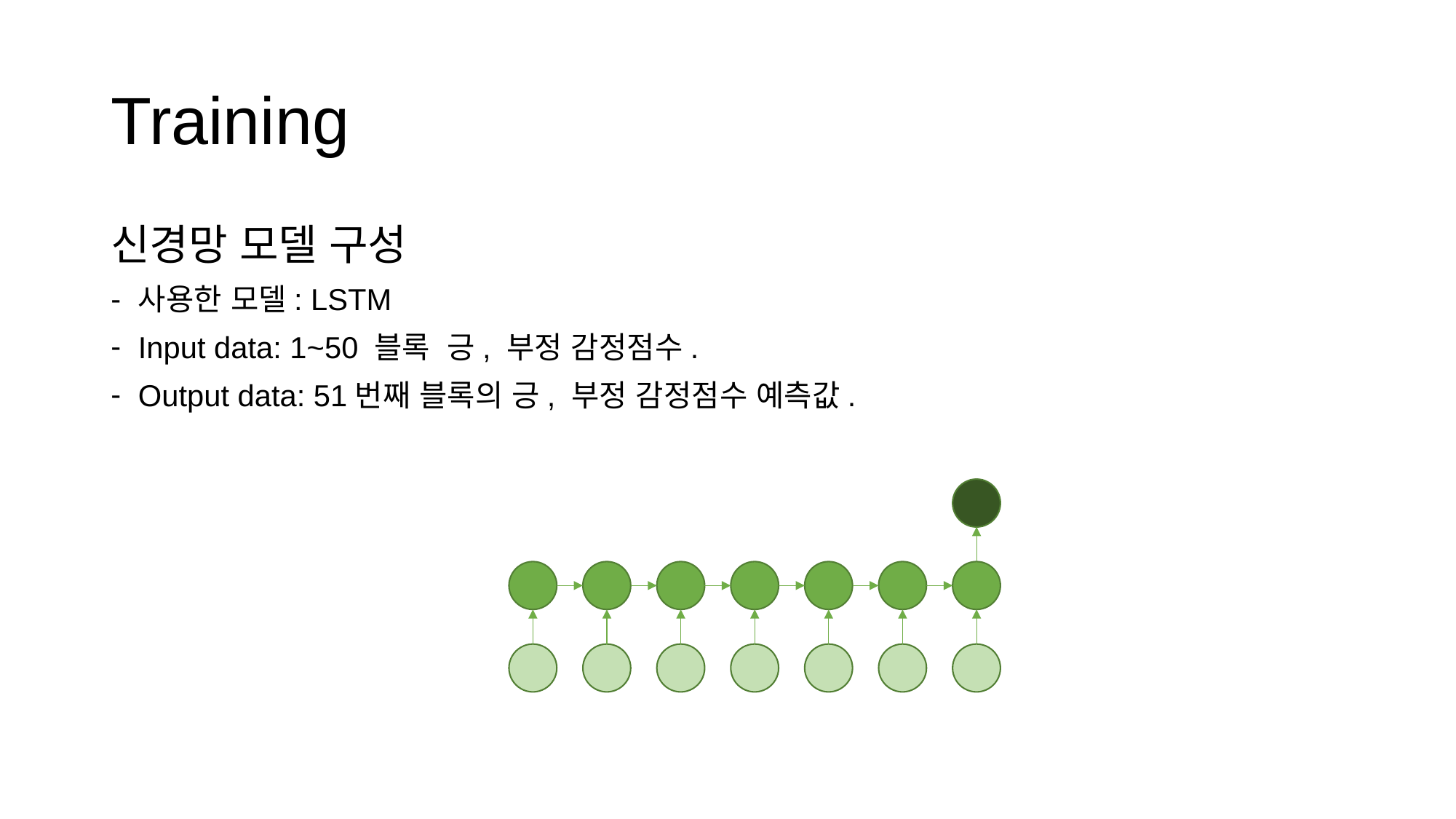

# Training
신경망 모델 구성
사용한 모델: LSTM
Input data: 1~50 블록  긍, 부정 감정점수.
Output data: 51번째 블록의 긍, 부정 감정점수 예측값.